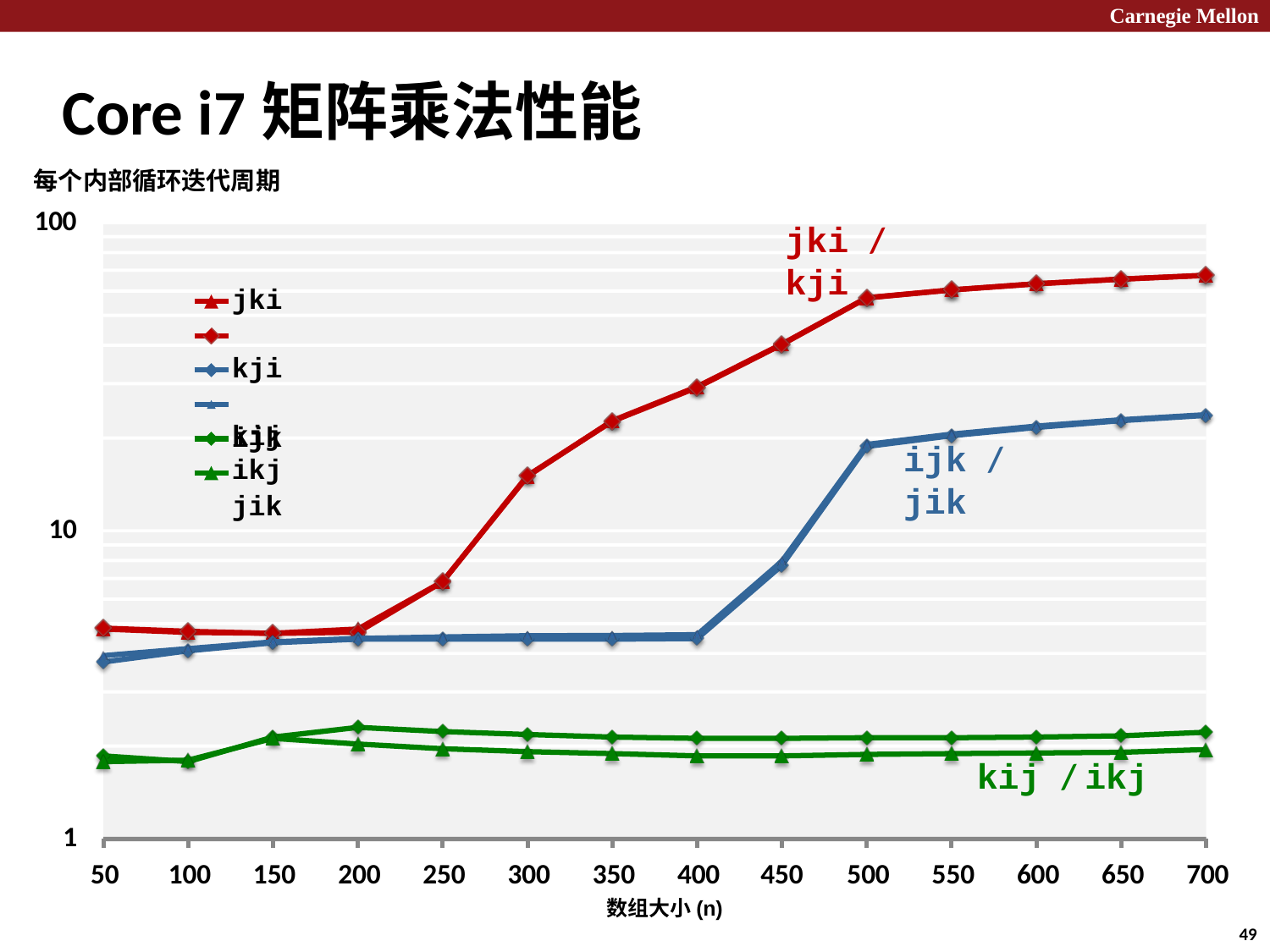

Carnegie Mellon
# Core i7矩阵乘法性能
每个内部循环迭代周期
100
jki / kji

jki  kji  ijk  jik

kij

ijk / jik

ikj

10

kij / ikj
1

50	100	150	200	250	300	350	400
数组大小(n)
450	500	550	600	650	700
49